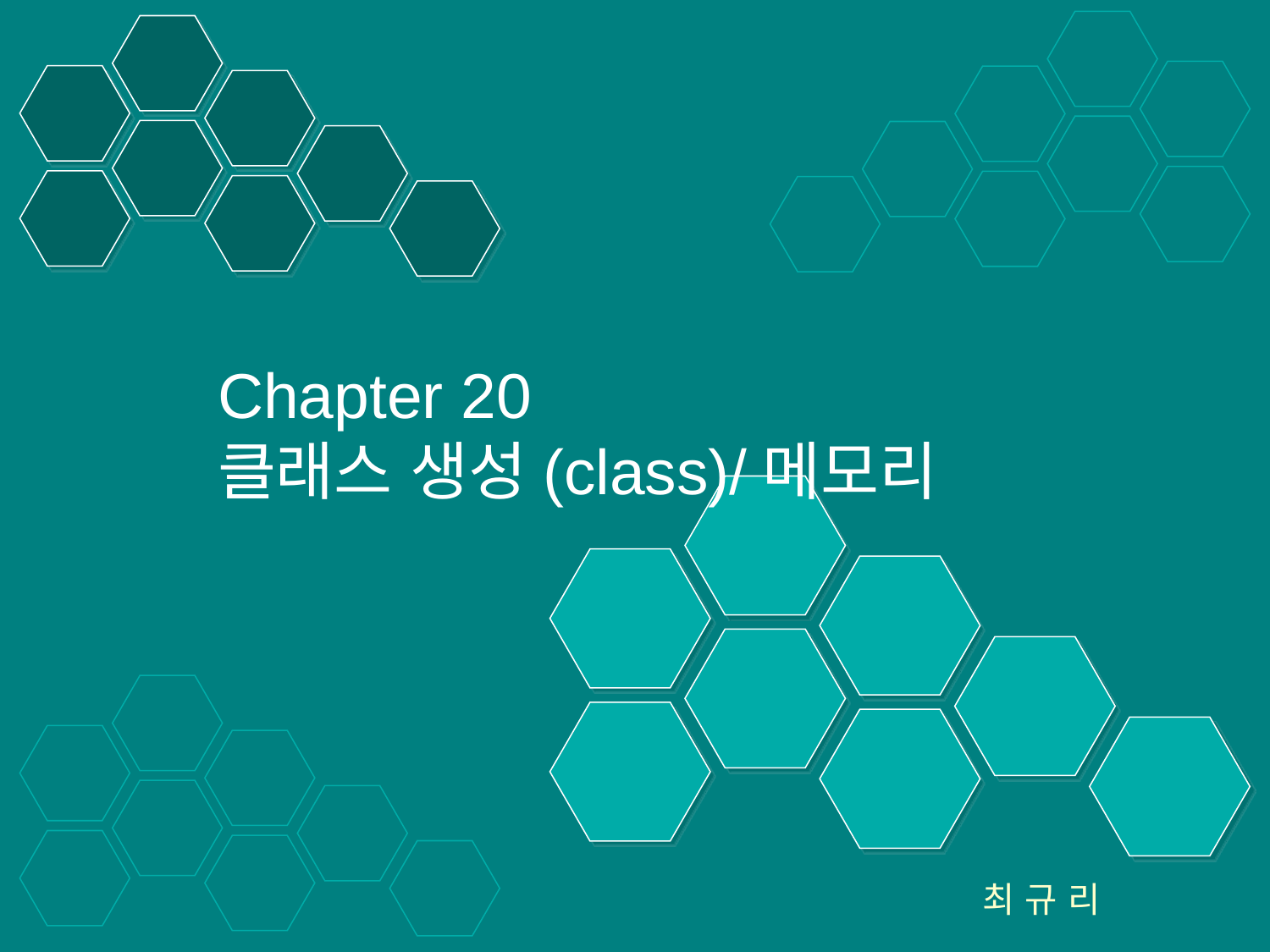

# Chapter 20 클래스 생성(class)/메모리
최 규 리